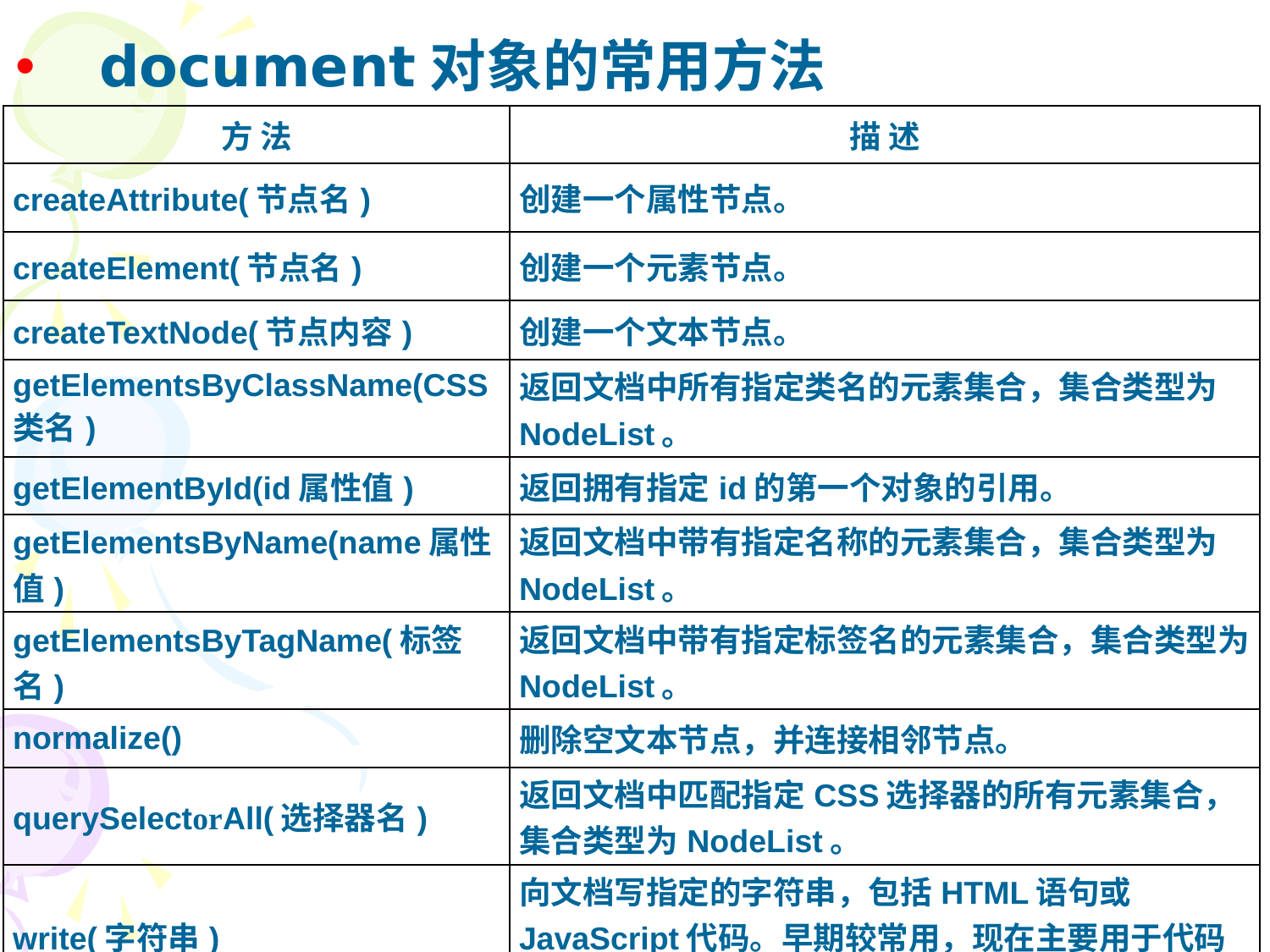

# document对象的常用方法
| 方 法 | 描 述 |
| --- | --- |
| createAttribute(节点名) | 创建一个属性节点。 |
| createElement(节点名) | 创建一个元素节点。 |
| createTextNode(节点内容) | 创建一个文本节点。 |
| getElementsByClassName(CSS类名) | 返回文档中所有指定类名的元素集合，集合类型为NodeList。 |
| getElementById(id属性值) | 返回拥有指定id的第一个对象的引用。 |
| getElementsByName(name属性值) | 返回文档中带有指定名称的元素集合，集合类型为NodeList。 |
| getElementsByTagName(标签名) | 返回文档中带有指定标签名的元素集合，集合类型为NodeList。 |
| normalize() | 删除空文本节点，并连接相邻节点。 |
| querySelectorAll(选择器名) | 返回文档中匹配指定CSS选择器的所有元素集合，集合类型为NodeList。 |
| write(字符串) | 向文档写指定的字符串，包括HTML语句或JavaScript代码。早期较常用，现在主要用于代码的测试。 |